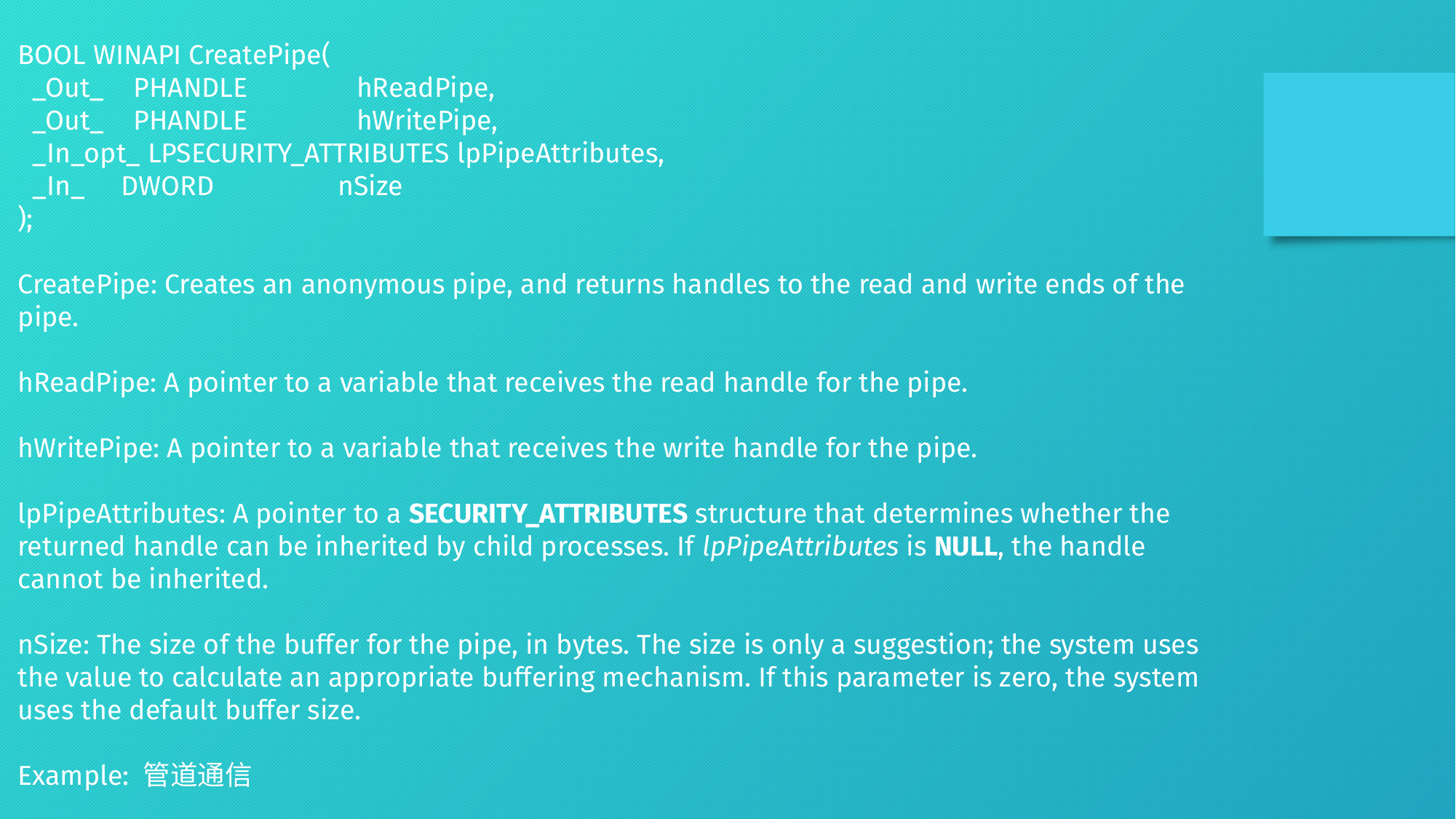

BOOL WINAPI CreatePipe(
  _Out_    PHANDLE               hReadPipe,
  _Out_    PHANDLE               hWritePipe,
  _In_opt_ LPSECURITY_ATTRIBUTES lpPipeAttributes,
  _In_     DWORD                 nSize
);

CreatePipe: Creates an anonymous pipe, and returns handles to the read and write ends of the pipe.

hReadPipe: A pointer to a variable that receives the read handle for the pipe.

hWritePipe: A pointer to a variable that receives the write handle for the pipe.

lpPipeAttributes: A pointer to a SECURITY_ATTRIBUTES structure that determines whether the returned handle can be inherited by child processes. If lpPipeAttributes is NULL, the handle cannot be inherited.

nSize: The size of the buffer for the pipe, in bytes. The size is only a suggestion; the system uses the value to calculate an appropriate buffering mechanism. If this parameter is zero, the system uses the default buffer size.

Example: 管道通信